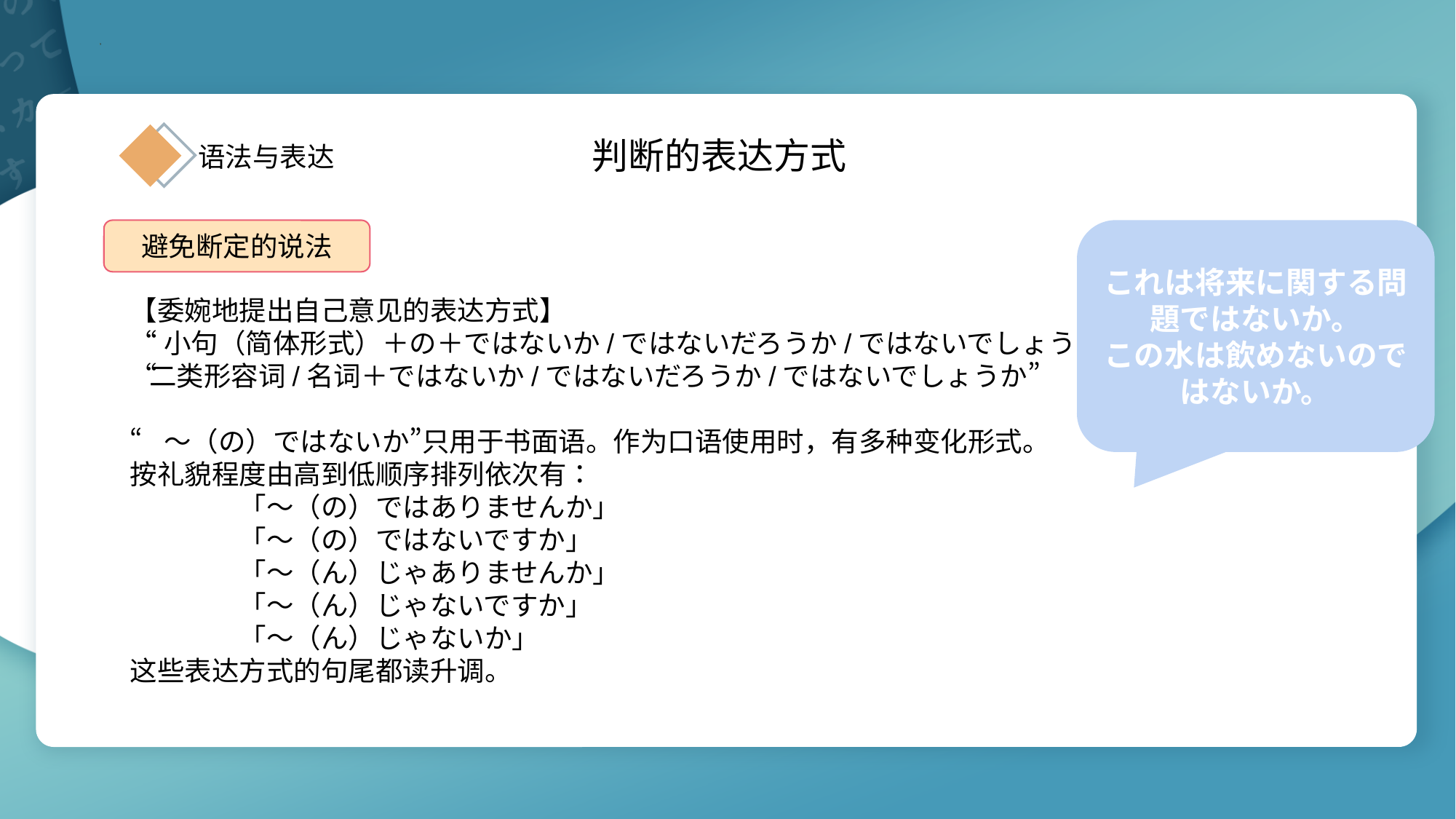

语法与表达
判断的表达方式
避免断定的说法
これは将来に関する問題ではないか。
この水は飲めないのではないか。
【委婉地提出自己意见的表达方式】
“小句（简体形式）＋の＋ではないか/ではないだろうか/ではないでしょうか”
“二类形容词/名词＋ではないか/ではないだろうか/ではないでしょうか”

“～（の）ではないか”只用于书面语。作为口语使用时，有多种变化形式。
按礼貌程度由高到低顺序排列依次有：
	「～（の）ではありませんか」
	「～（の）ではないですか」
	「～（ん）じゃありませんか」
	「～（ん）じゃないですか」
	「～（ん）じゃないか」
这些表达方式的句尾都读升调。